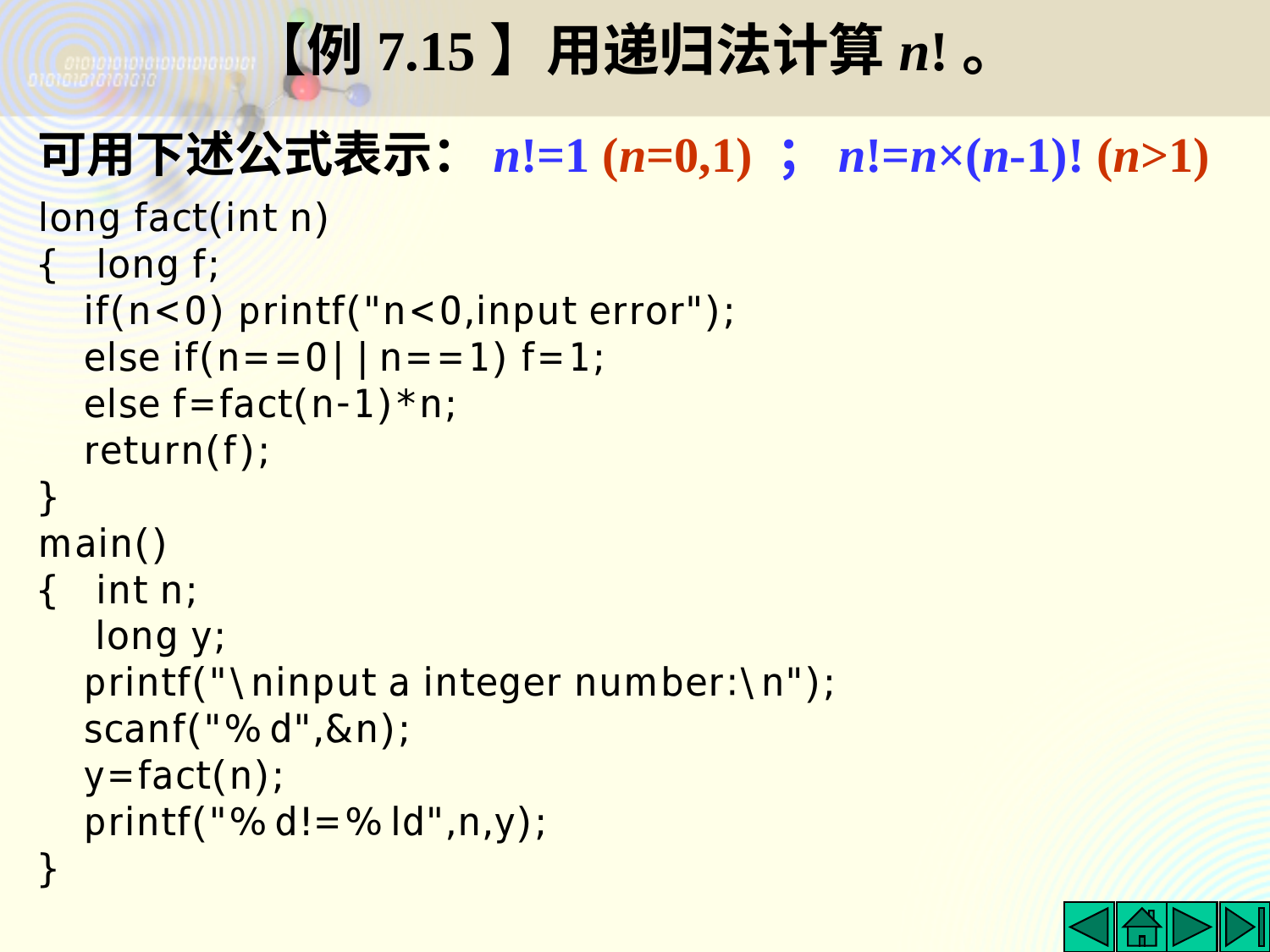

# 【例7.15】用递归法计算n!。
可用下述公式表示：n!=1 (n=0,1) ；n!=n×(n-1)! (n>1)
long fact(int n)
{   long f;
    if(n<0) printf("n<0,input error");
    else if(n==0||n==1) f=1;
    else f=fact(n-1)*n;
    return(f);
}
main()
{   int n;
     long y;
    printf("\ninput a integer number:\n");
    scanf("%d",&n);
    y=fact(n);
    printf("%d!=%ld",n,y);
}